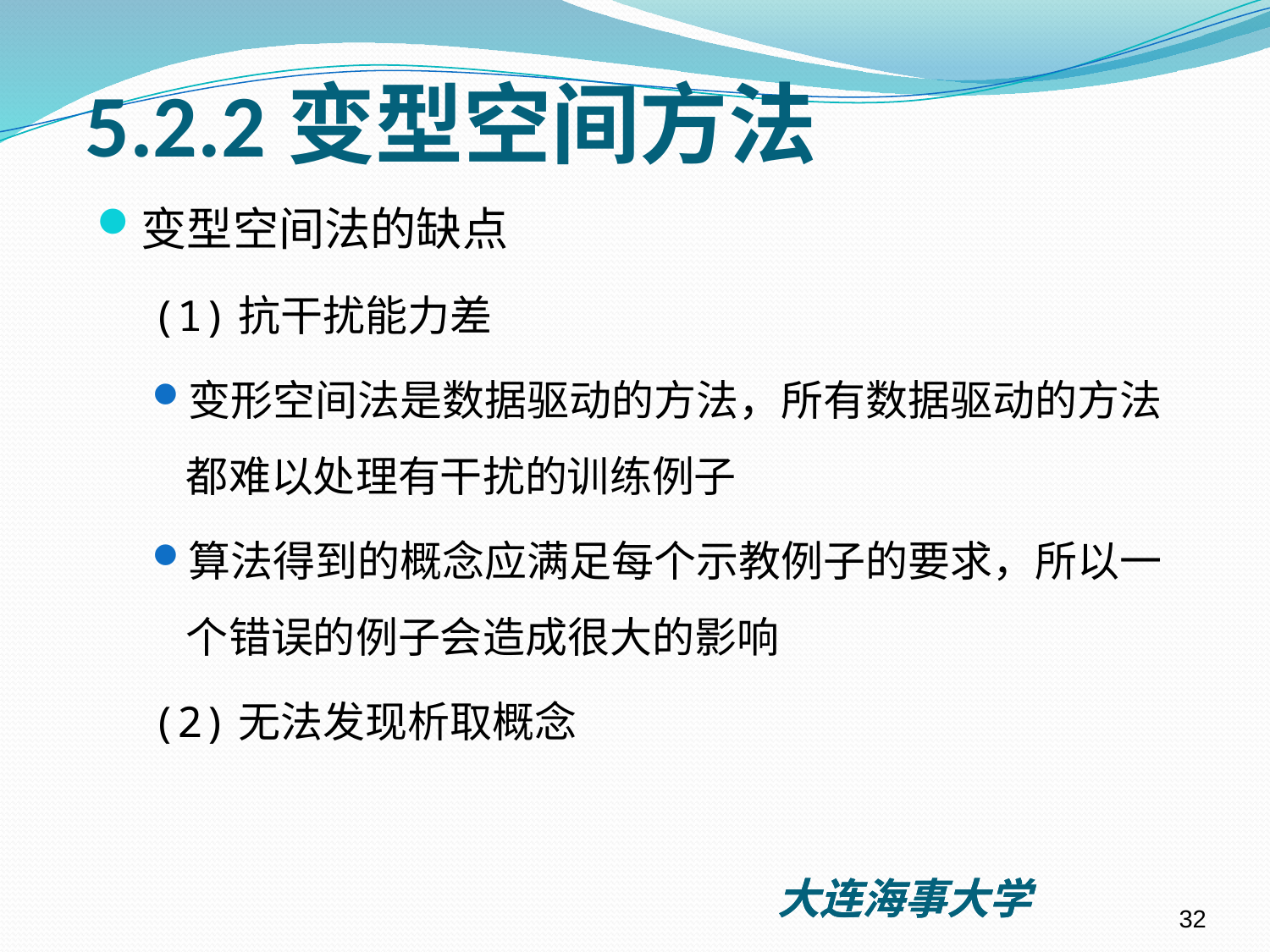

# 5.2.2变型空间方法
变型空间法的缺点
(1)抗干扰能力差
变形空间法是数据驱动的方法，所有数据驱动的方法都难以处理有干扰的训练例子
算法得到的概念应满足每个示教例子的要求，所以一个错误的例子会造成很大的影响
(2)无法发现析取概念
32